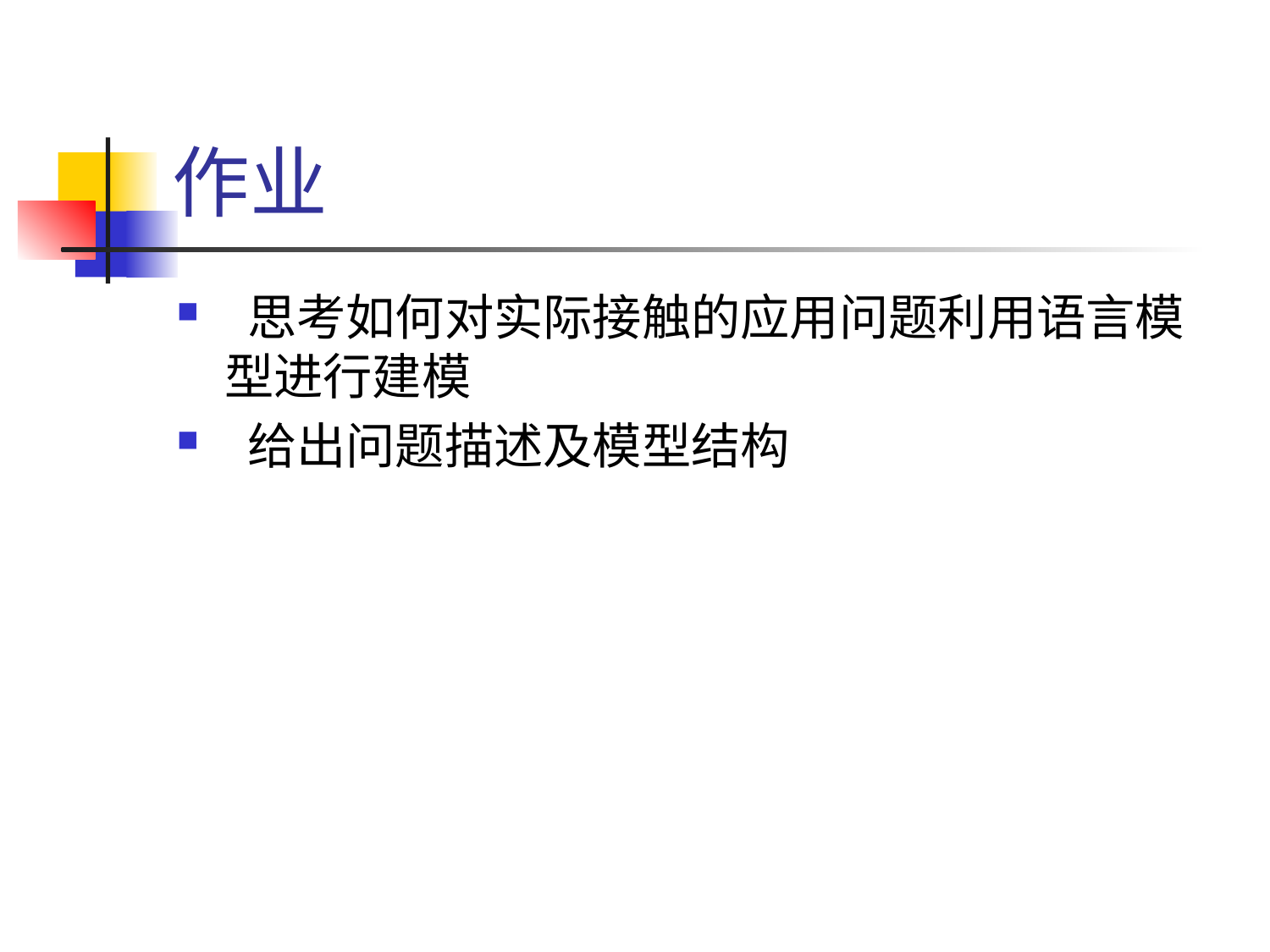

# 作业
 思考如何对实际接触的应用问题利用语言模型进行建模
 给出问题描述及模型结构